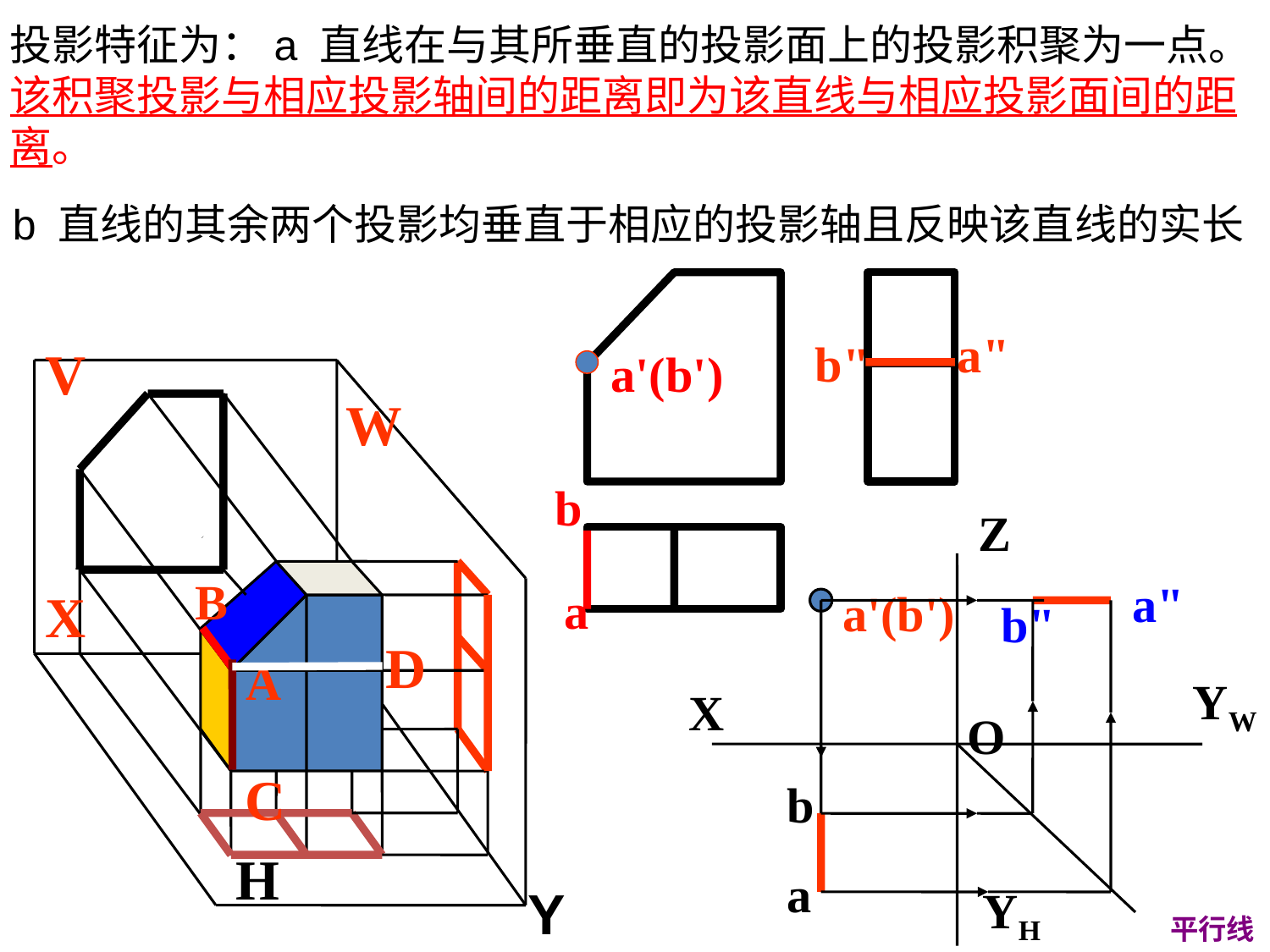

投影特征为：a 直线在与其所垂直的投影面上的投影积聚为一点。该积聚投影与相应投影轴间的距离即为该直线与相应投影面间的距离。
b 直线的其余两个投影均垂直于相应的投影轴且反映该直线的实长

a'(b')

b
a

a"
b"
V

W

B

X

A

H

Y

Z

YW
X
O

YH
a"
b"
a'(b')

b
a

D

C
平行线